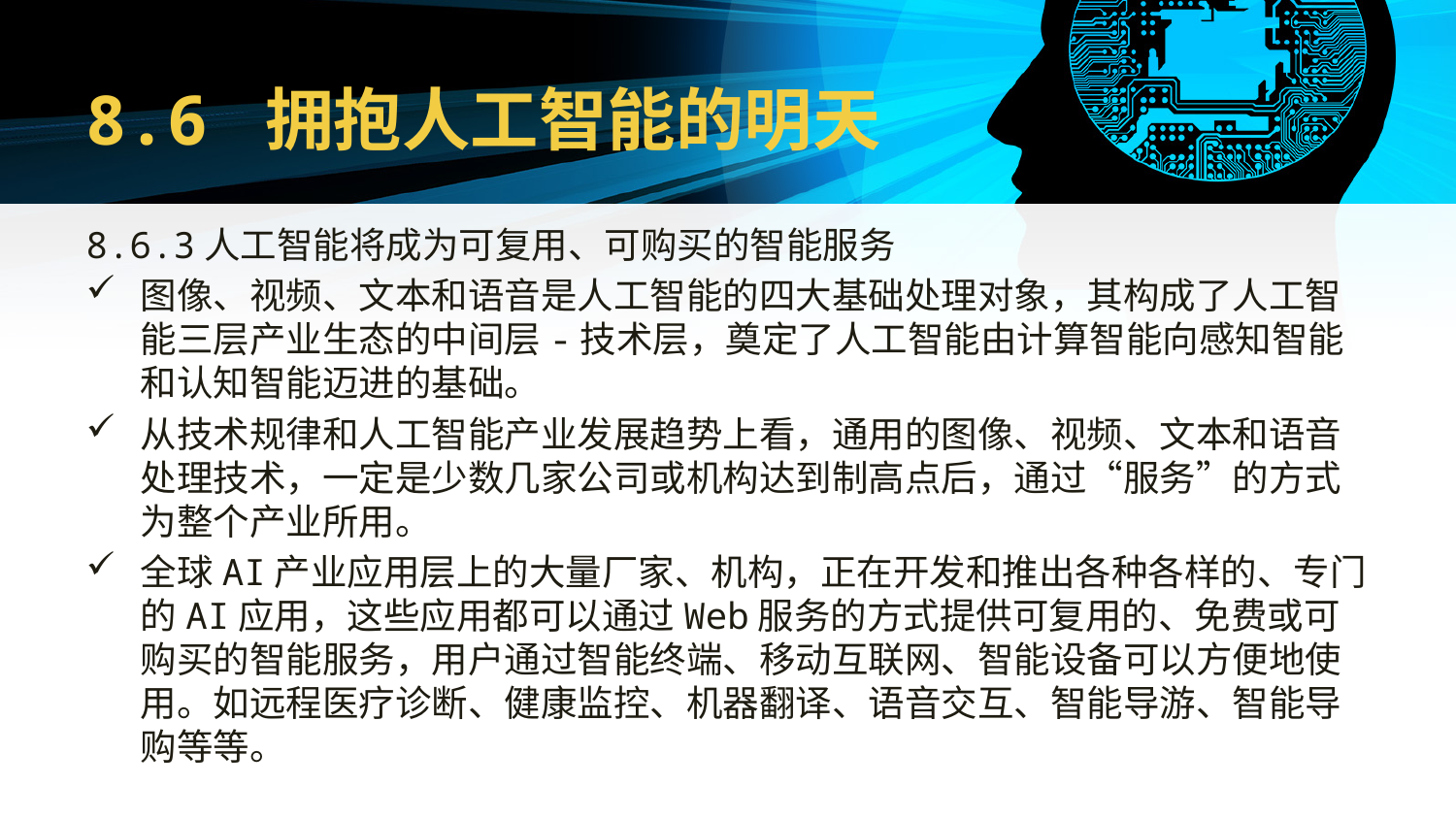

# 8.6 拥抱人工智能的明天
8.6.3人工智能将成为可复用、可购买的智能服务
图像、视频、文本和语音是人工智能的四大基础处理对象，其构成了人工智能三层产业生态的中间层-技术层，奠定了人工智能由计算智能向感知智能和认知智能迈进的基础。
从技术规律和人工智能产业发展趋势上看，通用的图像、视频、文本和语音处理技术，一定是少数几家公司或机构达到制高点后，通过“服务”的方式为整个产业所用。
全球AI产业应用层上的大量厂家、机构，正在开发和推出各种各样的、专门的AI应用，这些应用都可以通过Web服务的方式提供可复用的、免费或可购买的智能服务，用户通过智能终端、移动互联网、智能设备可以方便地使用。如远程医疗诊断、健康监控、机器翻译、语音交互、智能导游、智能导购等等。